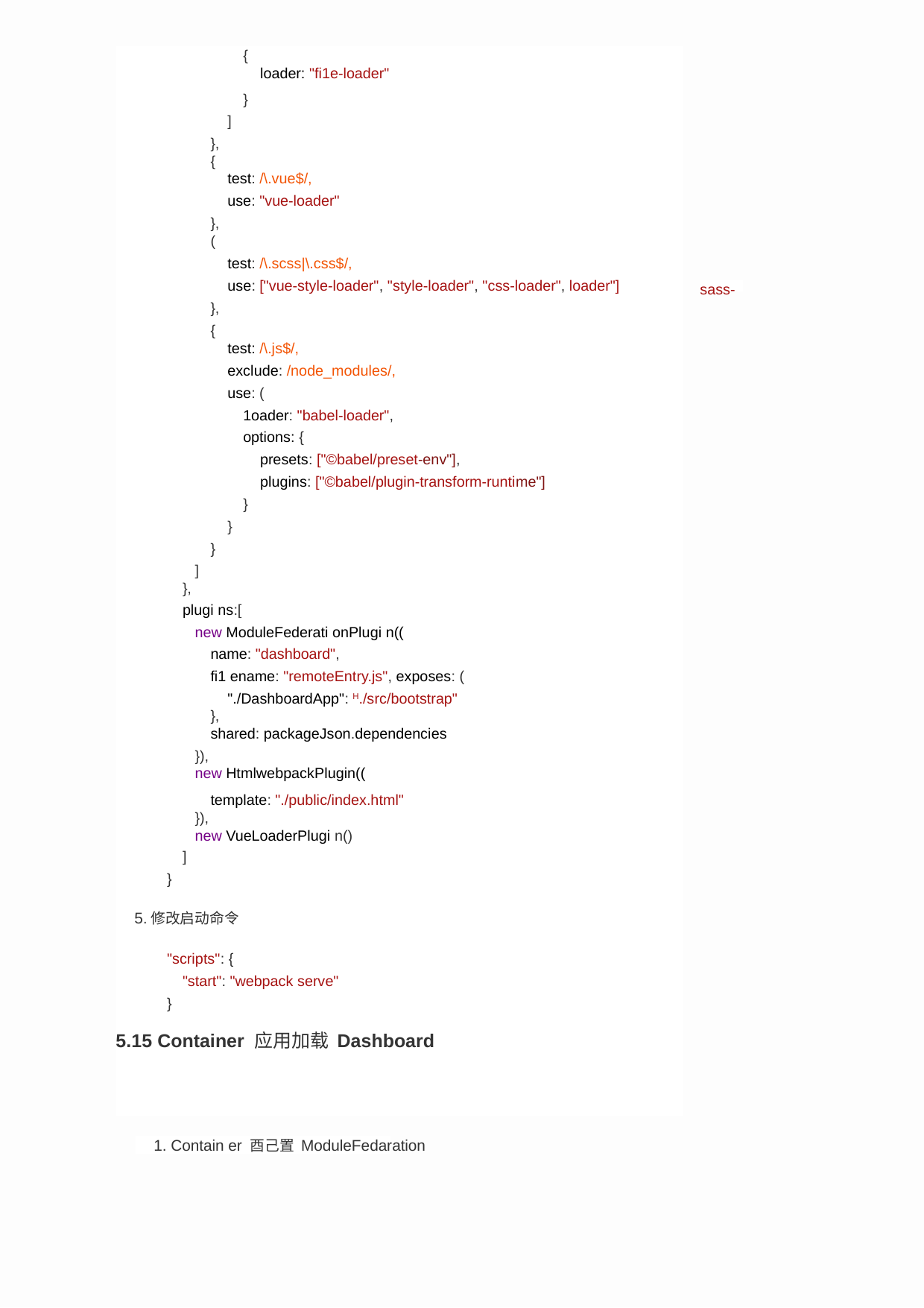

{
loader: "fi1e-loader"
}
]
},
{
test: /\.vue$/,
use: "vue-loader"
},
(
test: /\.scss|\.css$/,
use: ["vue-style-loader", "style-loader", "css-loader", loader"]
},
{
test: /\.js$/,
exclude: /node_modules/,
use: (
1oader: "babel-loader",
options: {
presets: ["©babel/preset-env"],
plugins: ["©babel/plugin-transform-runtime"]
}
}
}
]
},
plugi ns:[
new ModuleFederati onPlugi n((
name: "dashboard",
fi1 ename: "remoteEntry.js", exposes: (
"./DashboardApp": H./src/bootstrap"
},
shared: packageJson.dependencies
}),
new HtmlwebpackPlugin((
template: "./public/index.html"
}),
new VueLoaderPlugi n()
]
}
5.修改启动命令
"scripts": {
"start": "webpack serve"
}
5.15 Container 应用加载 Dashboard
sass-
1. Contain er 酉己置 ModuleFedaration